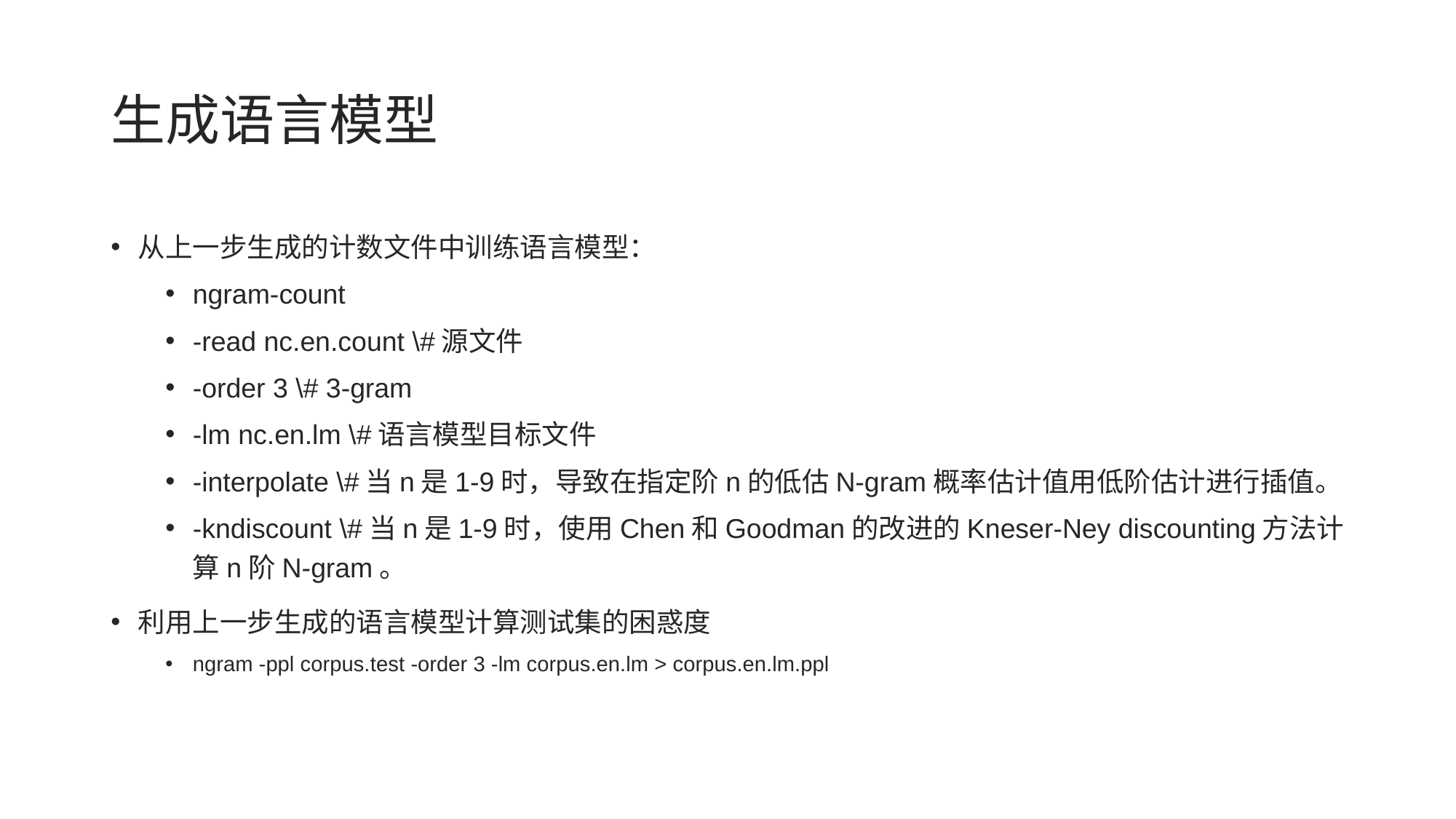

# 生成语言模型
从上一步生成的计数文件中训练语言模型：
ngram-count
-read nc.en.count \#源文件
-order 3 \# 3-gram
-lm nc.en.lm \#语言模型目标文件
-interpolate \#当n是1-9时，导致在指定阶n的低估N-gram概率估计值用低阶估计进行插值。
-kndiscount \#当n是1-9时，使用Chen和Goodman的改进的Kneser-Ney discounting方法计算n阶N-gram。
利用上一步生成的语言模型计算测试集的困惑度
ngram -ppl corpus.test -order 3 -lm corpus.en.lm > corpus.en.lm.ppl